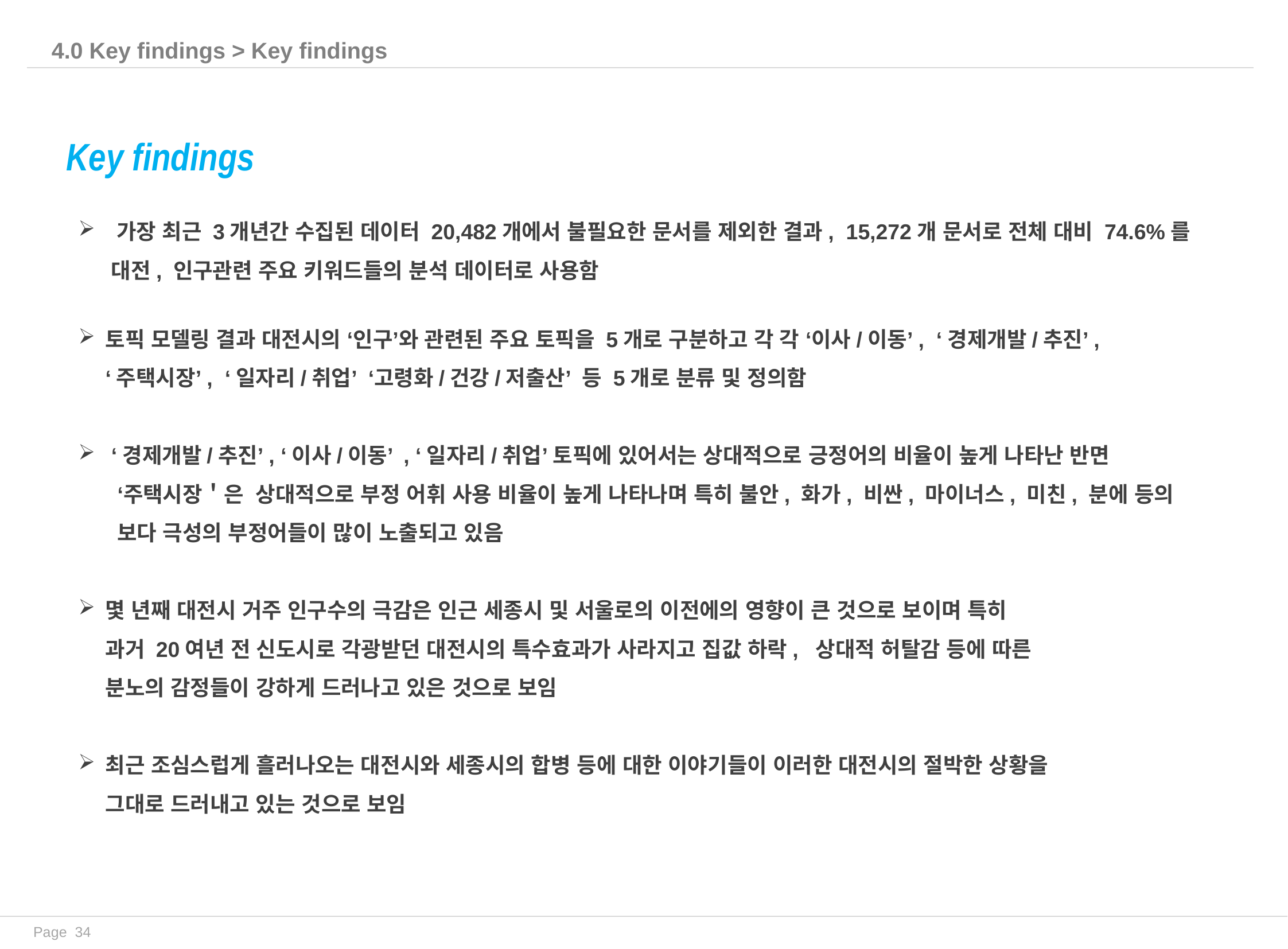

4.0 Key findings > Key findings
Key findings
 가장 최근 3개년간 수집된 데이터 20,482개에서 불필요한 문서를 제외한 결과,  15,272개 문서로 전체 대비 74.6%를
 대전, 인구관련 주요 키워드들의 분석 데이터로 사용함
토픽 모델링 결과 대전시의 ‘인구’와 관련된 주요 토픽을 5개로 구분하고 각 각 ‘이사/이동’,  ‘경제개발/추진’,
‘주택시장’,  ‘일자리/취업’  ‘고령화/건강/저출산’  등 5개로 분류 및 정의함

 ‘경제개발/추진’, ‘이사/이동’ , ‘일자리/취업’ 토픽에 있어서는 상대적으로 긍정어의 비율이 높게 나타난 반면
  ‘주택시장＇은  상대적으로 부정 어휘 사용 비율이 높게 나타나며 특히 불안, 화가, 비싼, 마이너스, 미친, 분에 등의
  보다 극성의 부정어들이 많이 노출되고 있음

몇 년째 대전시 거주 인구수의 극감은 인근 세종시 및 서울로의 이전에의 영향이 큰 것으로 보이며 특히
과거 20여년 전 신도시로 각광받던 대전시의 특수효과가 사라지고 집값 하락,  상대적 허탈감 등에 따른
분노의 감정들이 강하게 드러나고 있은 것으로 보임

최근 조심스럽게 흘러나오는 대전시와 세종시의 합병 등에 대한 이야기들이 이러한 대전시의 절박한 상황을
그대로 드러내고 있는 것으로 보임

Page  34